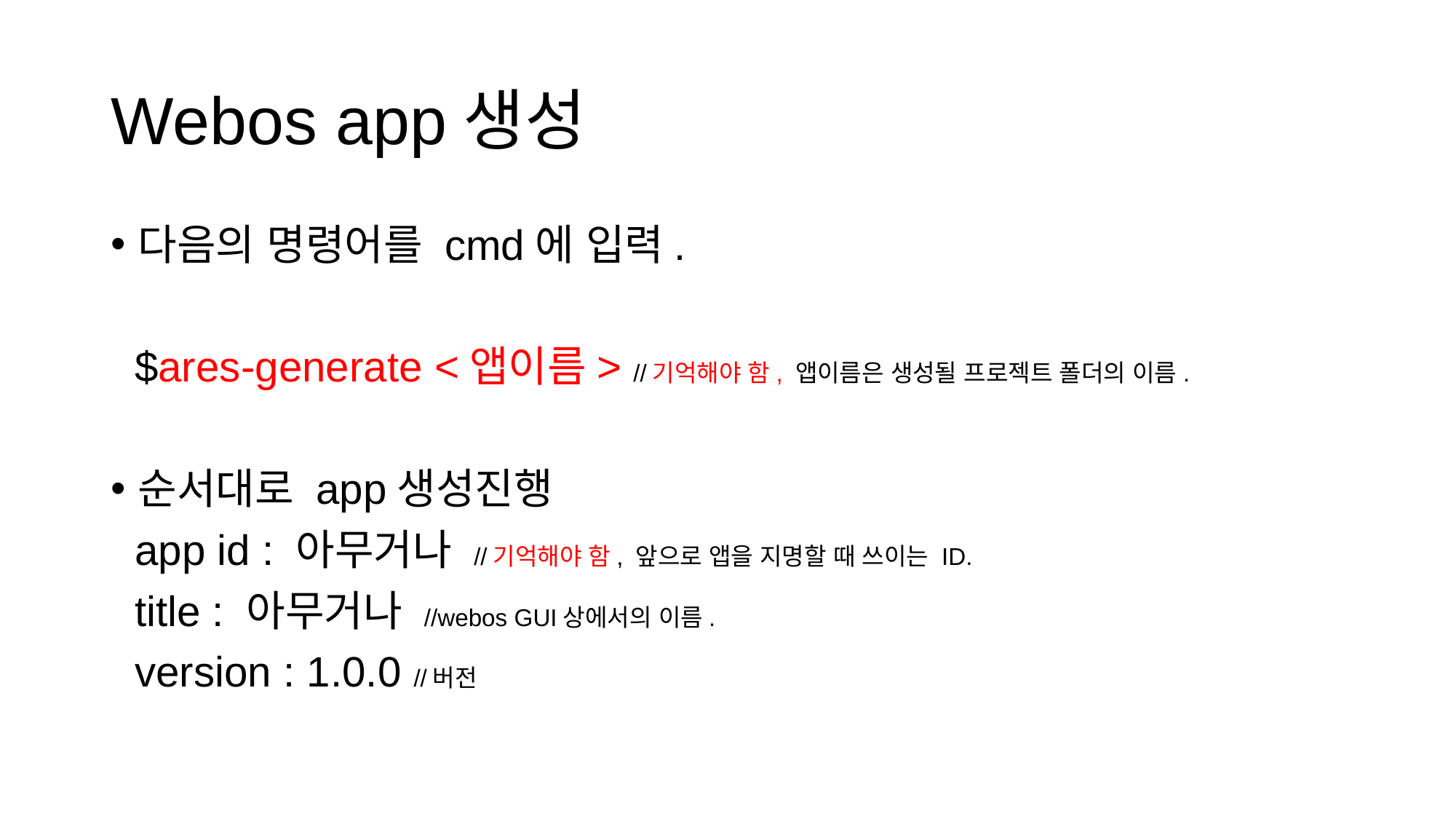

# Webos app생성
다음의 명령어를 cmd에 입력.

  $ares-generate <앱이름> //기억해야 함, 앱이름은 생성될 프로젝트 폴더의 이름.

순서대로 app생성진행
  app id : 아무거나 //기억해야 함, 앞으로 앱을 지명할 때 쓰이는 ID.
  title : 아무거나 //webos GUI상에서의 이름.
  version : 1.0.0 //버전